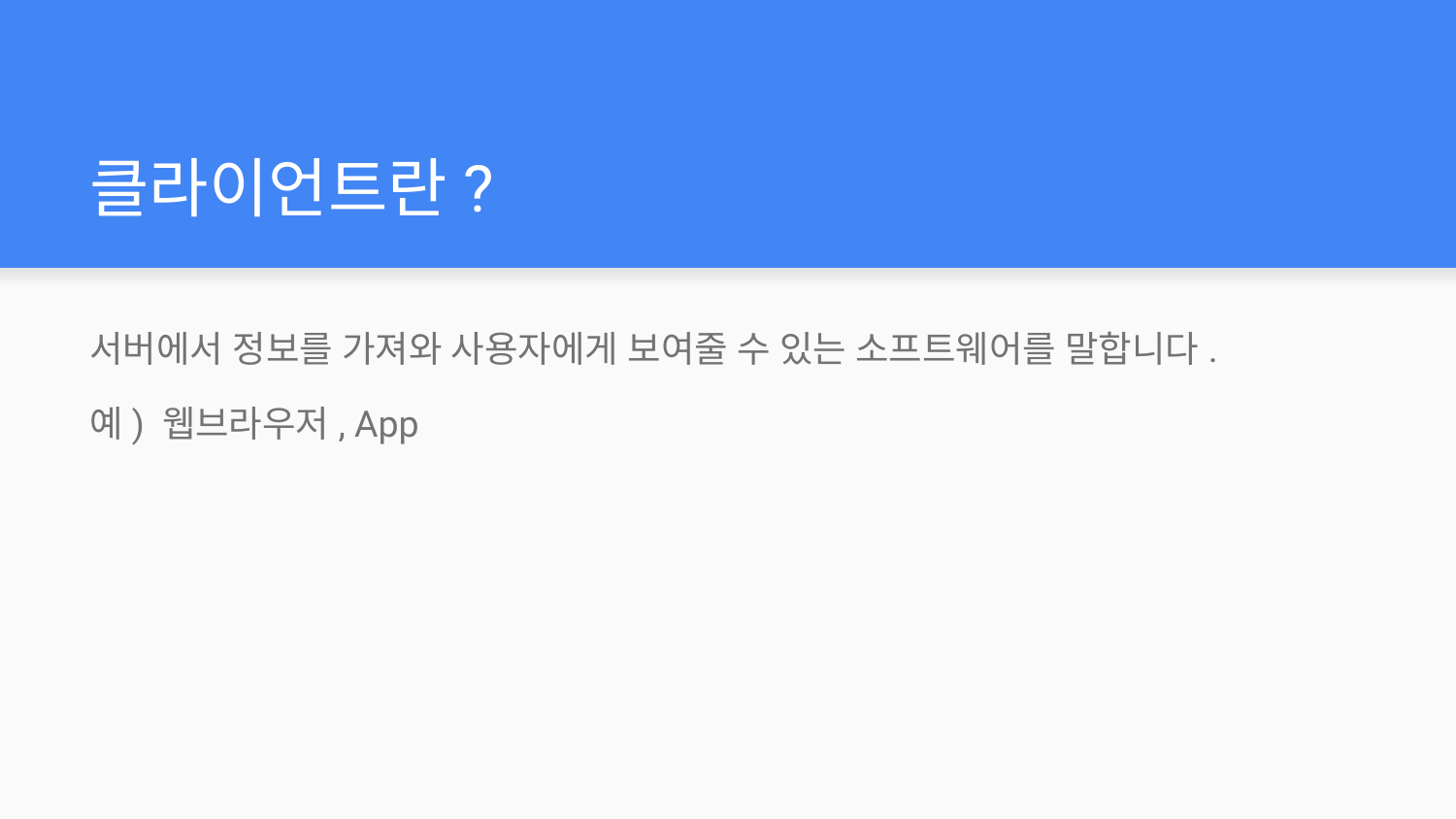

# 클라이언트란?
서버에서 정보를 가져와 사용자에게 보여줄 수 있는 소프트웨어를 말합니다.
예) 웹브라우저, App